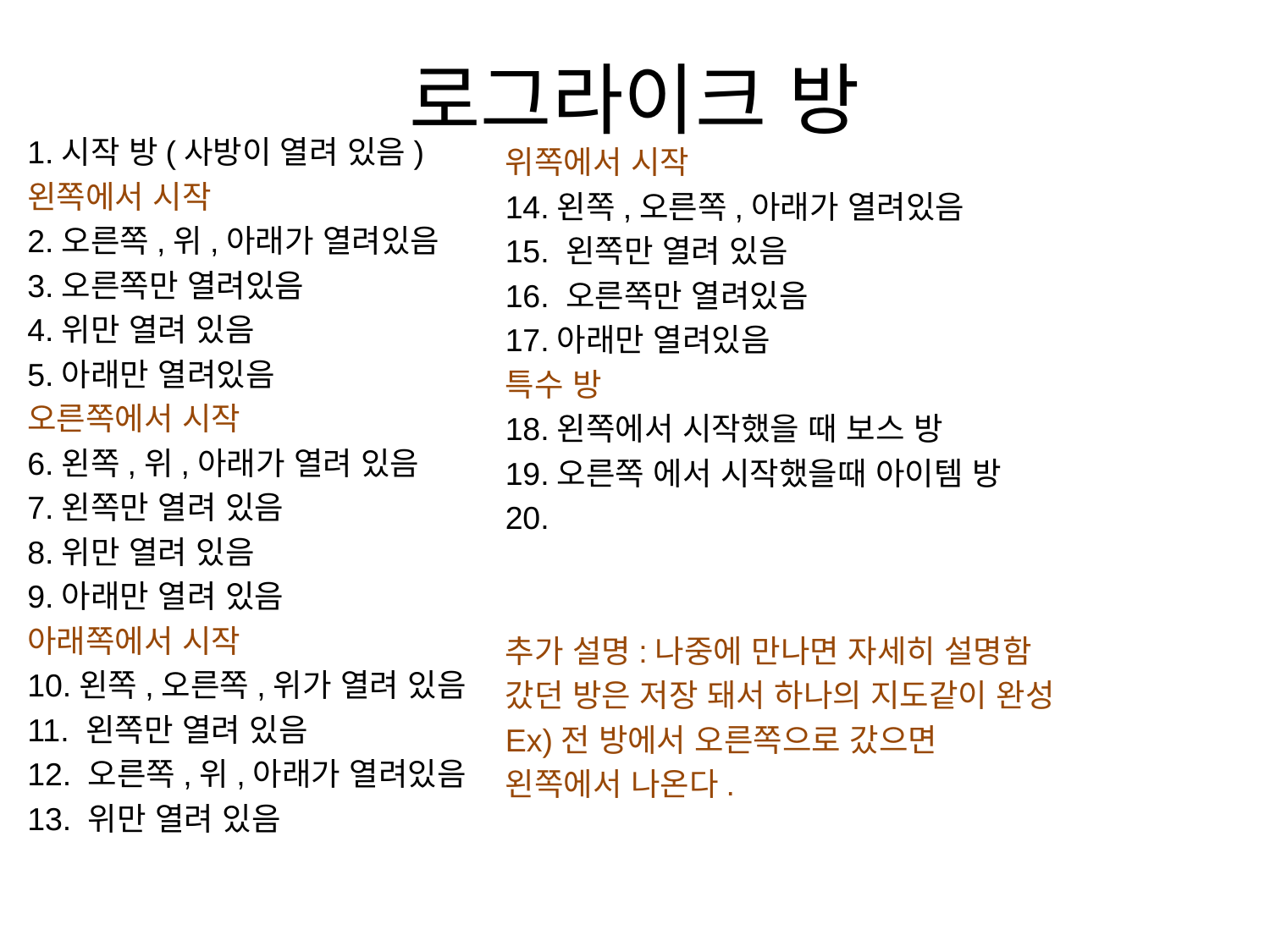

# 로그라이크 방
1.시작 방(사방이 열려 있음)
왼쪽에서 시작
2.오른쪽,위,아래가 열려있음
3.오른쪽만 열려있음
4.위만 열려 있음
5.아래만 열려있음
오른쪽에서 시작
6.왼쪽,위,아래가 열려 있음
7.왼쪽만 열려 있음
8.위만 열려 있음
9.아래만 열려 있음
아래쪽에서 시작
10.왼쪽,오른쪽,위가 열려 있음
11. 왼쪽만 열려 있음
12. 오른쪽,위,아래가 열려있음
13. 위만 열려 있음

위쪽에서 시작
14.왼쪽,오른쪽,아래가 열려있음
15. 왼쪽만 열려 있음
16. 오른쪽만 열려있음
17.아래만 열려있음
특수 방
18.왼쪽에서 시작했을 때 보스 방
19.오른쪽 에서 시작했을때 아이템 방
20.

추가 설명:나중에 만나면 자세히 설명함
갔던 방은 저장 돼서 하나의 지도같이 완성
Ex)전 방에서 오른쪽으로 갔으면
왼쪽에서 나온다.